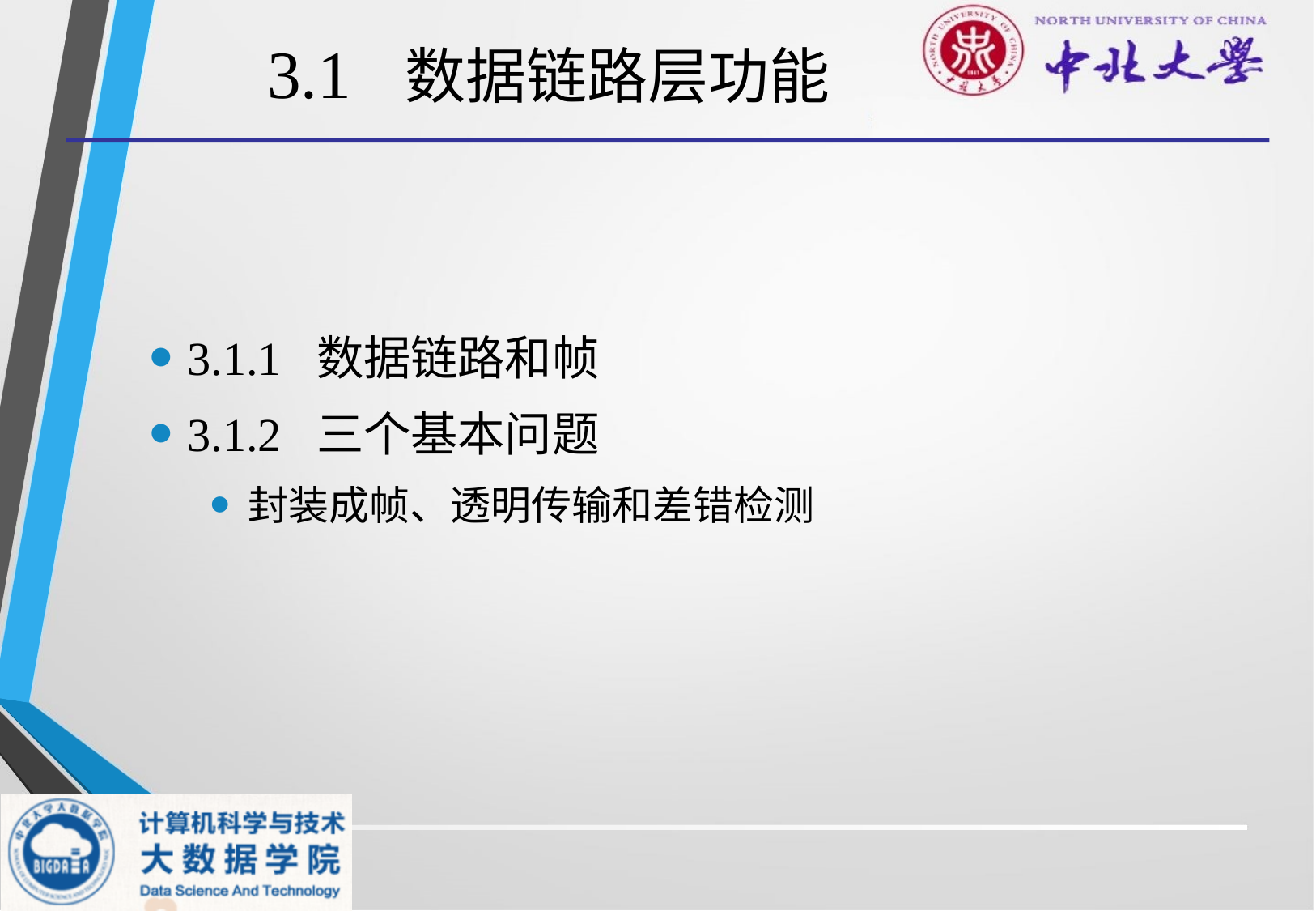

# 3.1  数据链路层功能
3.1.1  数据链路和帧
3.1.2  三个基本问题
封装成帧、透明传输和差错检测
8